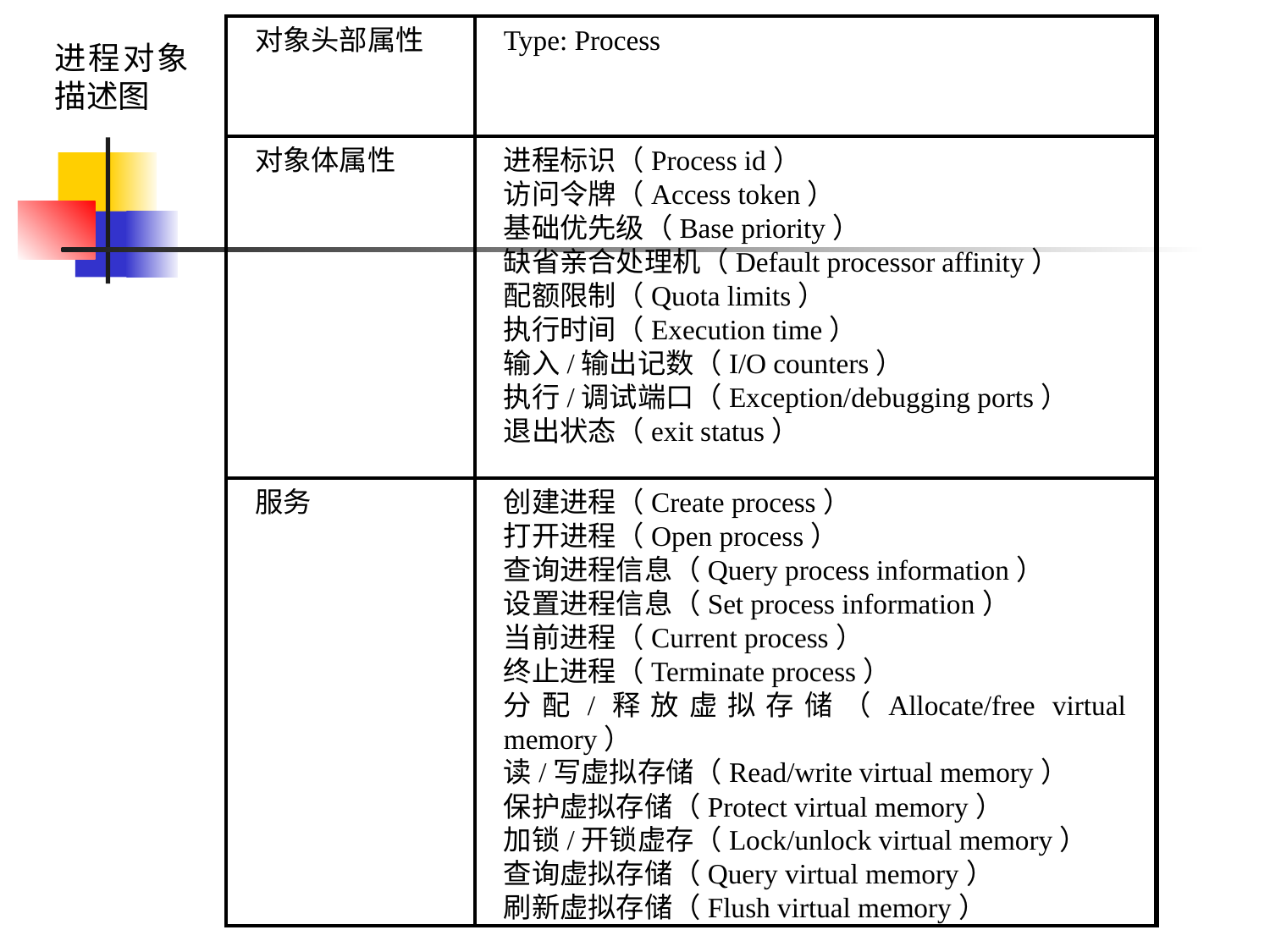

对象头部属性

Type: Process

对象体属性

进程标识（Process id）
访问令牌（Access token）
基础优先级（Base priority）
缺省亲合处理机（Default processor affinity）
配额限制（Quota limits）
执行时间（Execution time）
输入/输出记数（I/O counters）
执行/调试端口（Exception/debugging ports）
退出状态（exit status）

服务

创建进程（Create process）
打开进程（Open process）
查询进程信息（Query process information）
设置进程信息（Set process information）
当前进程（Current process）
终止进程（Terminate process）
分配/释放虚拟存储（Allocate/free virtual memory）
读/写虚拟存储（Read/write virtual memory）
保护虚拟存储（Protect virtual memory）
加锁/开锁虚存（Lock/unlock virtual memory）
查询虚拟存储（Query virtual memory）
刷新虚拟存储（Flush virtual memory）

进程对象描述图